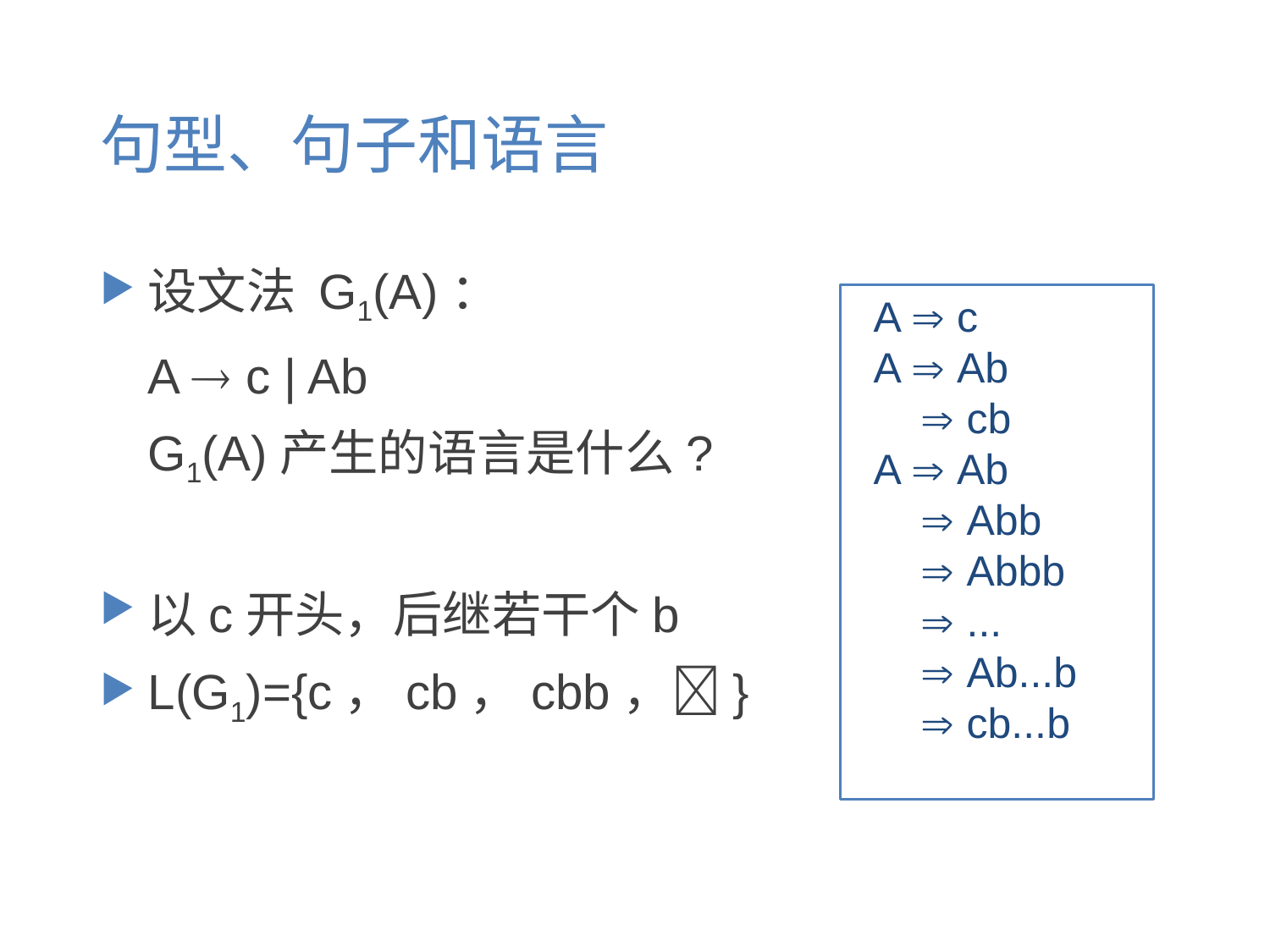

# 句型、句子和语言
设文法 G1(A)：
	A → c | Ab
	G1(A)产生的语言是什么?

以c开头，后继若干个b
L(G1)={c，cb，cbb，…}

  A ⇒ c
  A ⇒ Ab
      ⇒ cb
  A ⇒ Ab
      ⇒ Abb
      ⇒ Abbb
      ⇒ ...
      ⇒ Ab...b
      ⇒ cb...b